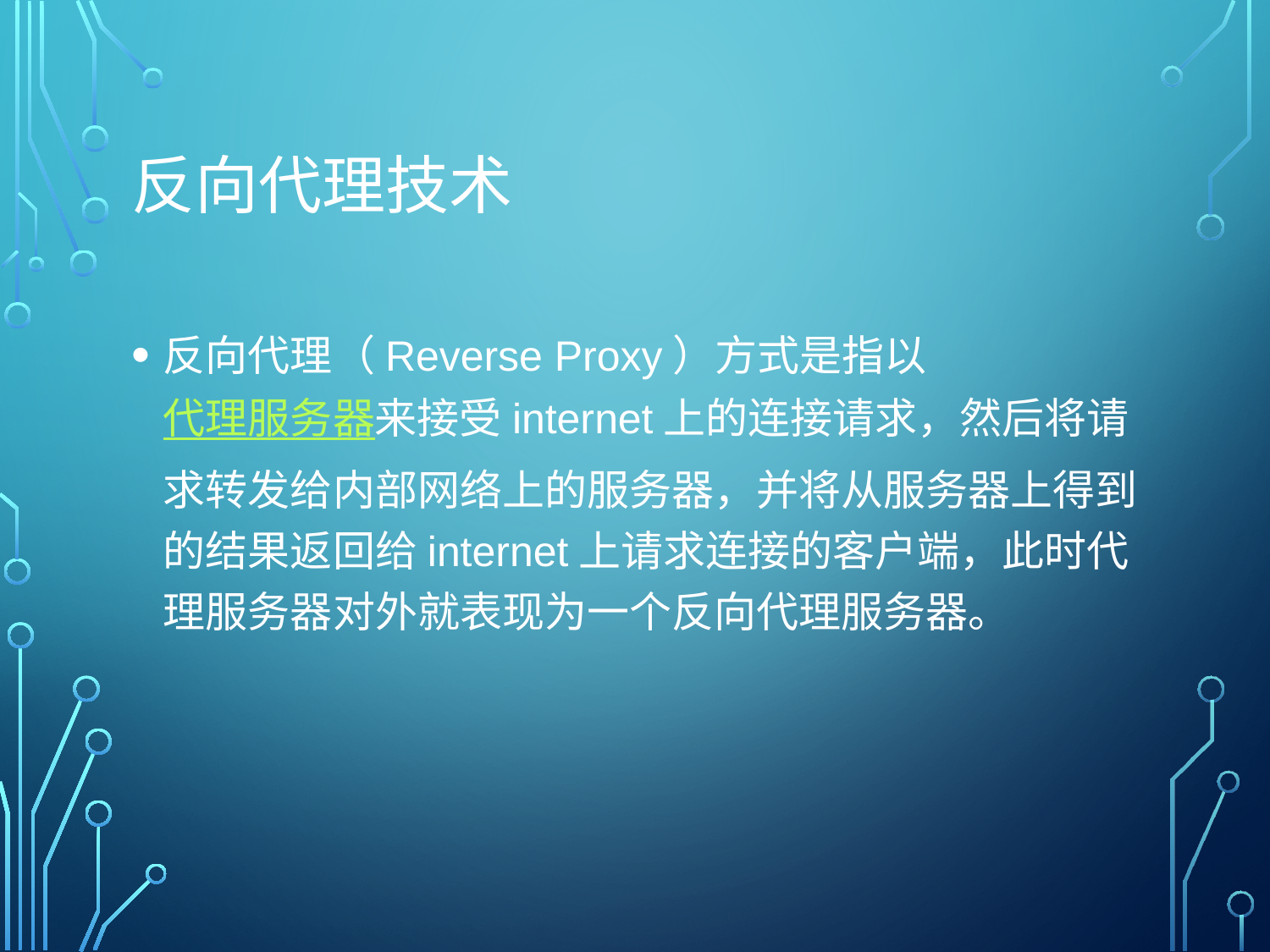

# 反向代理技术
反向代理（Reverse Proxy）方式是指以代理服务器来接受internet上的连接请求，然后将请求转发给内部网络上的服务器，并将从服务器上得到的结果返回给internet上请求连接的客户端，此时代理服务器对外就表现为一个反向代理服务器。